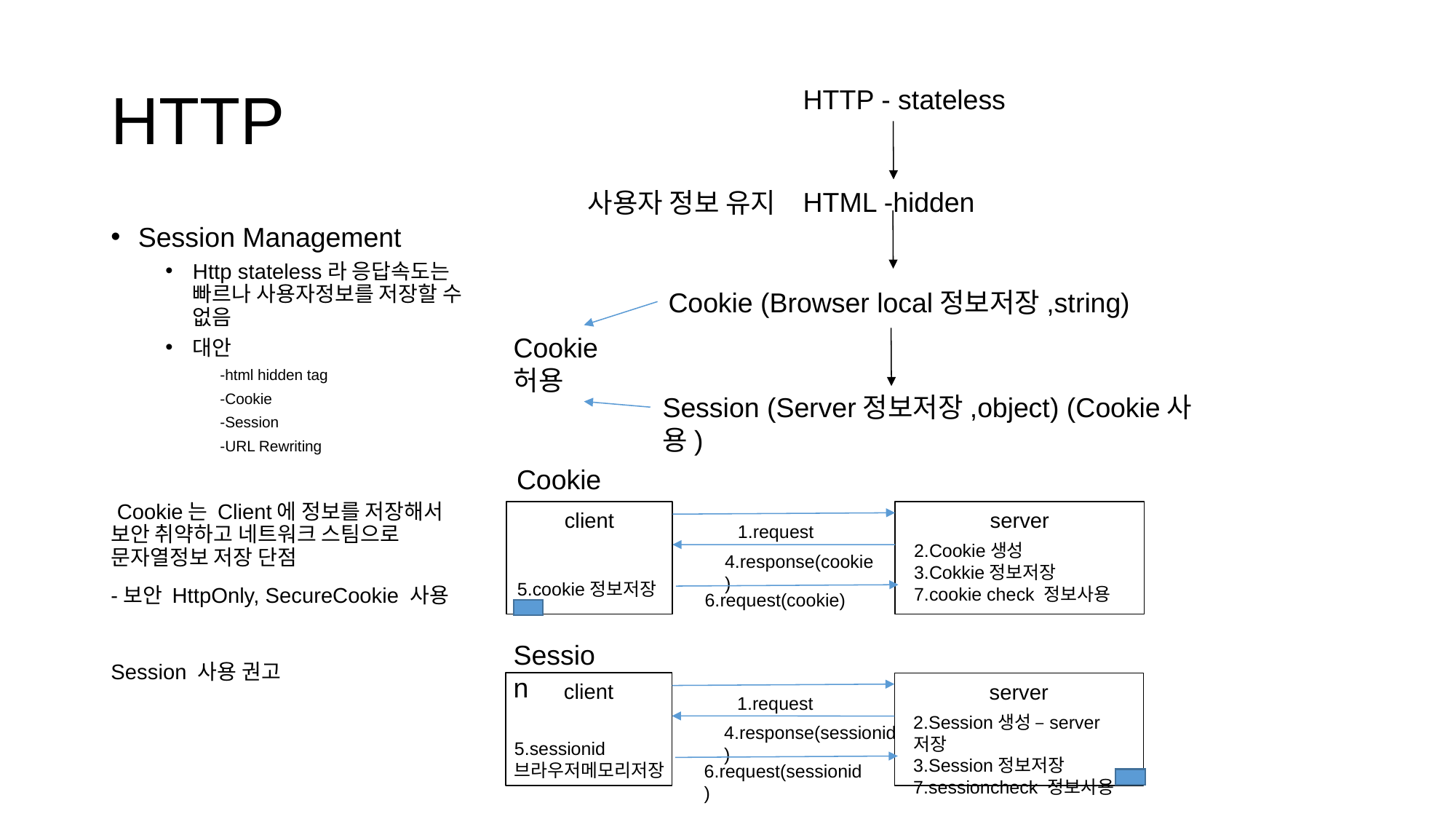

# HTTP
HTTP - stateless
HTML -hidden
사용자 정보 유지
Session Management
Http stateless라 응답속도는 빠르나 사용자정보를 저장할 수 없음
대안
-html hidden tag
-Cookie
-Session
-URL Rewriting

 Cookie는 Client에 정보를 저장해서 보안 취약하고 네트워크 스팀으로 문자열정보 저장 단점
-보안 HttpOnly, SecureCookie 사용

Session 사용 권고

Cookie (Browser local정보저장,string)
Cookie허용
Session (Server정보저장,object) (Cookie사용)
Cookie
client

server

1.request
2.Cookie생성
3.Cokkie정보저장
7.cookie check 정보사용
4.response(cookie)
5.cookie정보저장
6.request(cookie)

Session
client

server

1.request
2.Session생성 –server 저장
3.Session정보저장
7.sessioncheck 정보사용
4.response(sessionid)
5.sessionid
브라우저메모리저장
6.request(sessionid)